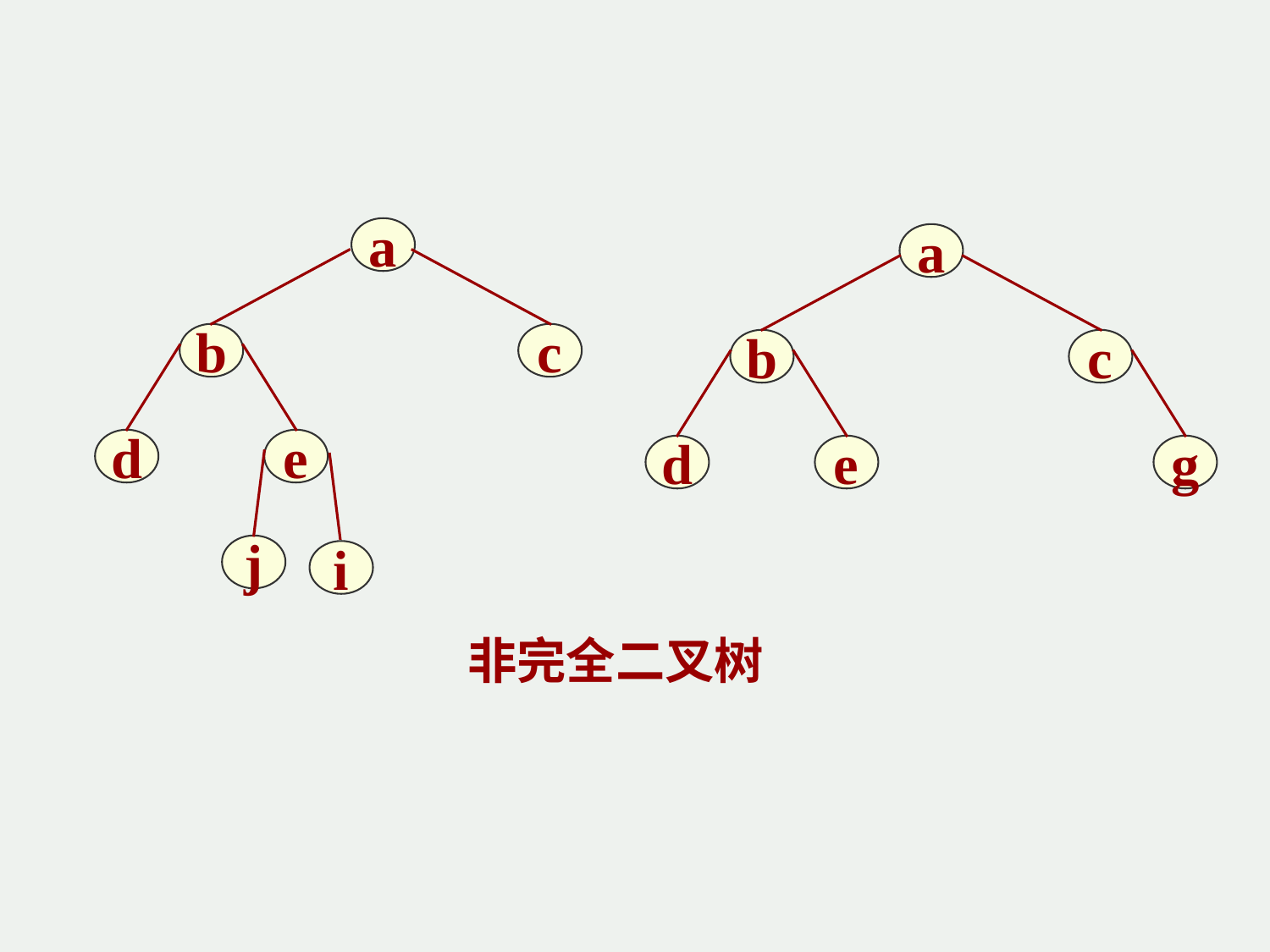

a
a

b
c
b
c

d
e
d
e
g

j
i
非完全二叉树